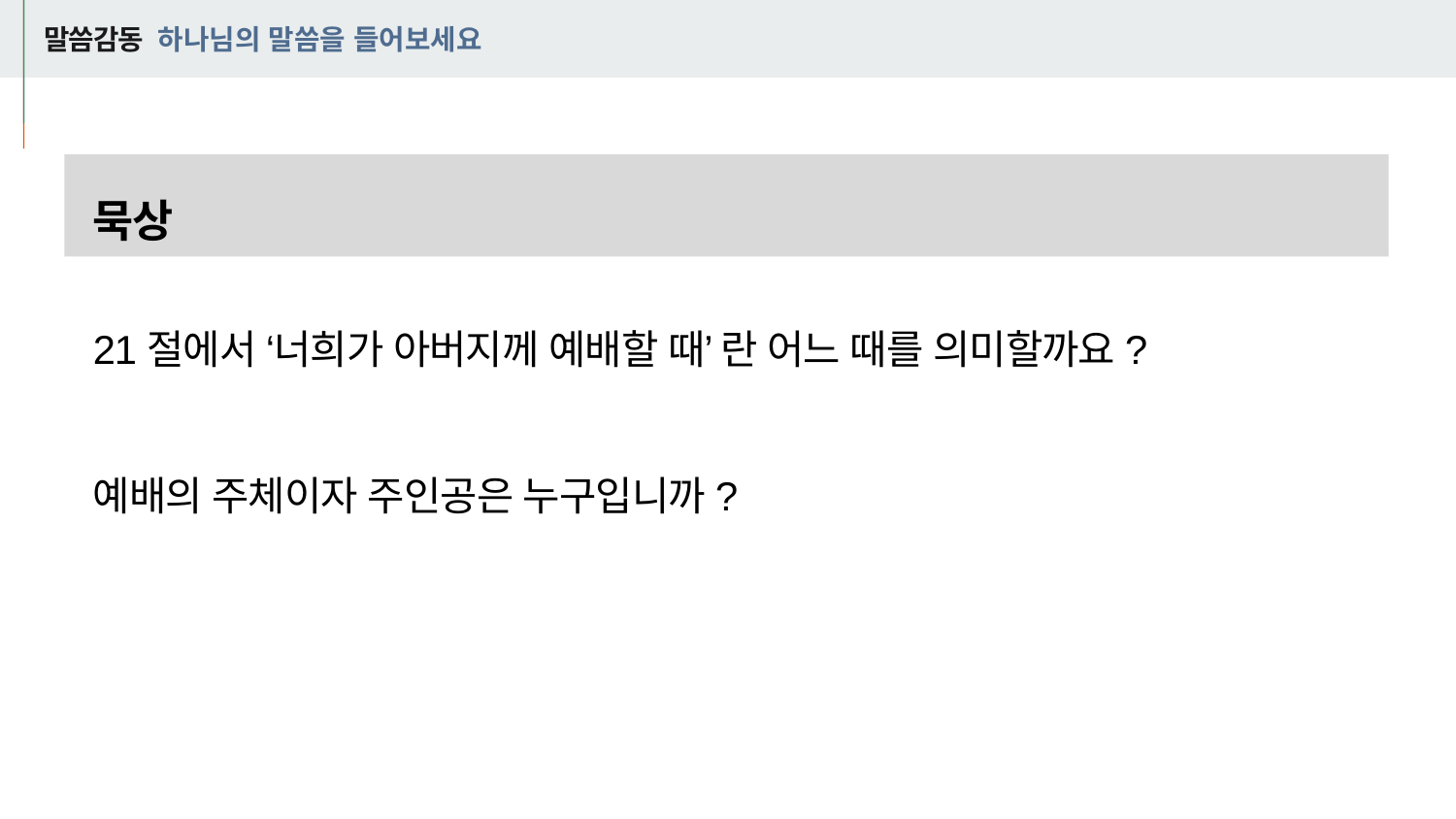

# 말씀감동  하나님의 말씀을 들어보세요
묵상
21절에서 ‘너희가 아버지께 예배할 때’ 란 어느 때를 의미할까요?

예배의 주체이자 주인공은 누구입니까?